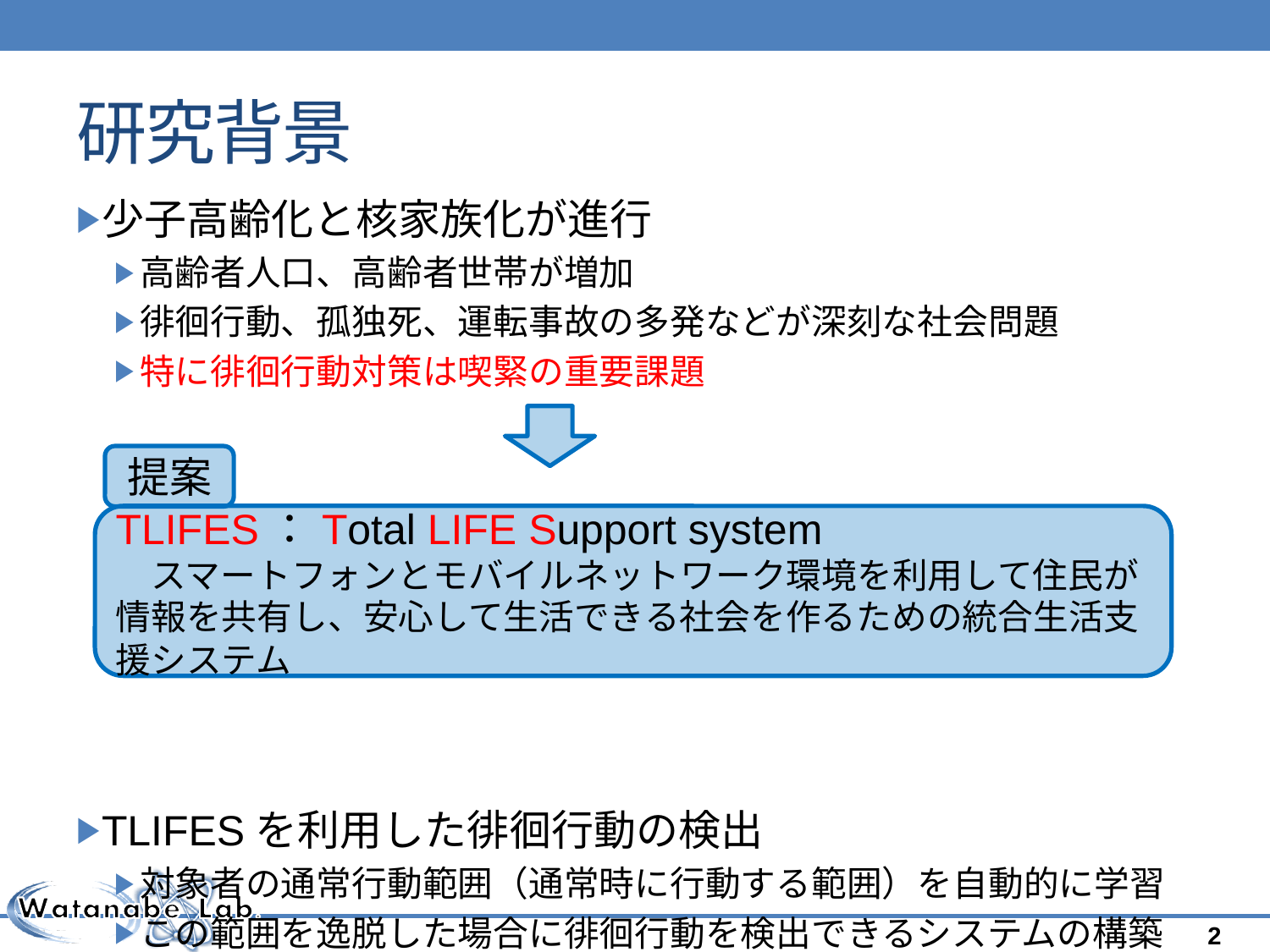

# 研究背景
少子高齢化と核家族化が進行
高齢者人口、高齢者世帯が増加
徘徊行動、孤独死、運転事故の多発などが深刻な社会問題
特に徘徊行動対策は喫緊の重要課題

TLIFESを利用した徘徊行動の検出
対象者の通常行動範囲（通常時に行動する範囲）を自動的に学習
この範囲を逸脱した場合に徘徊行動を検出できるシステムの構築

提案
TLIFES：Total LIFE Support system
　スマートフォンとモバイルネットワーク環境を利用して住民が情報を共有し、安心して生活できる社会を作るための統合生活支援システム
2